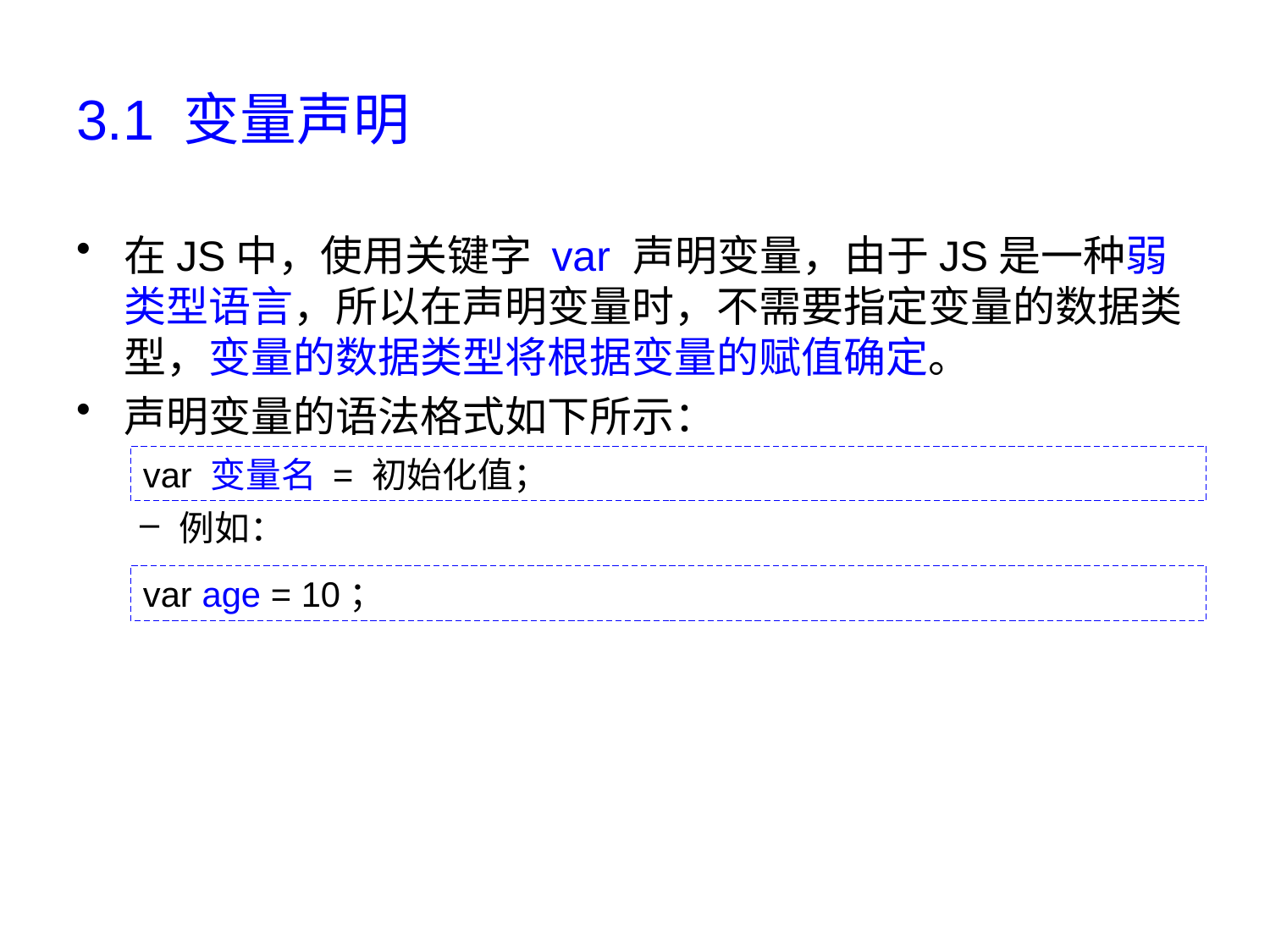

# 3.1 变量声明
在JS中，使用关键字 var 声明变量，由于JS是一种弱类型语言，所以在声明变量时，不需要指定变量的数据类型，变量的数据类型将根据变量的赋值确定。
声明变量的语法格式如下所示：

例如：

var 变量名 = 初始化值；
var age = 10；